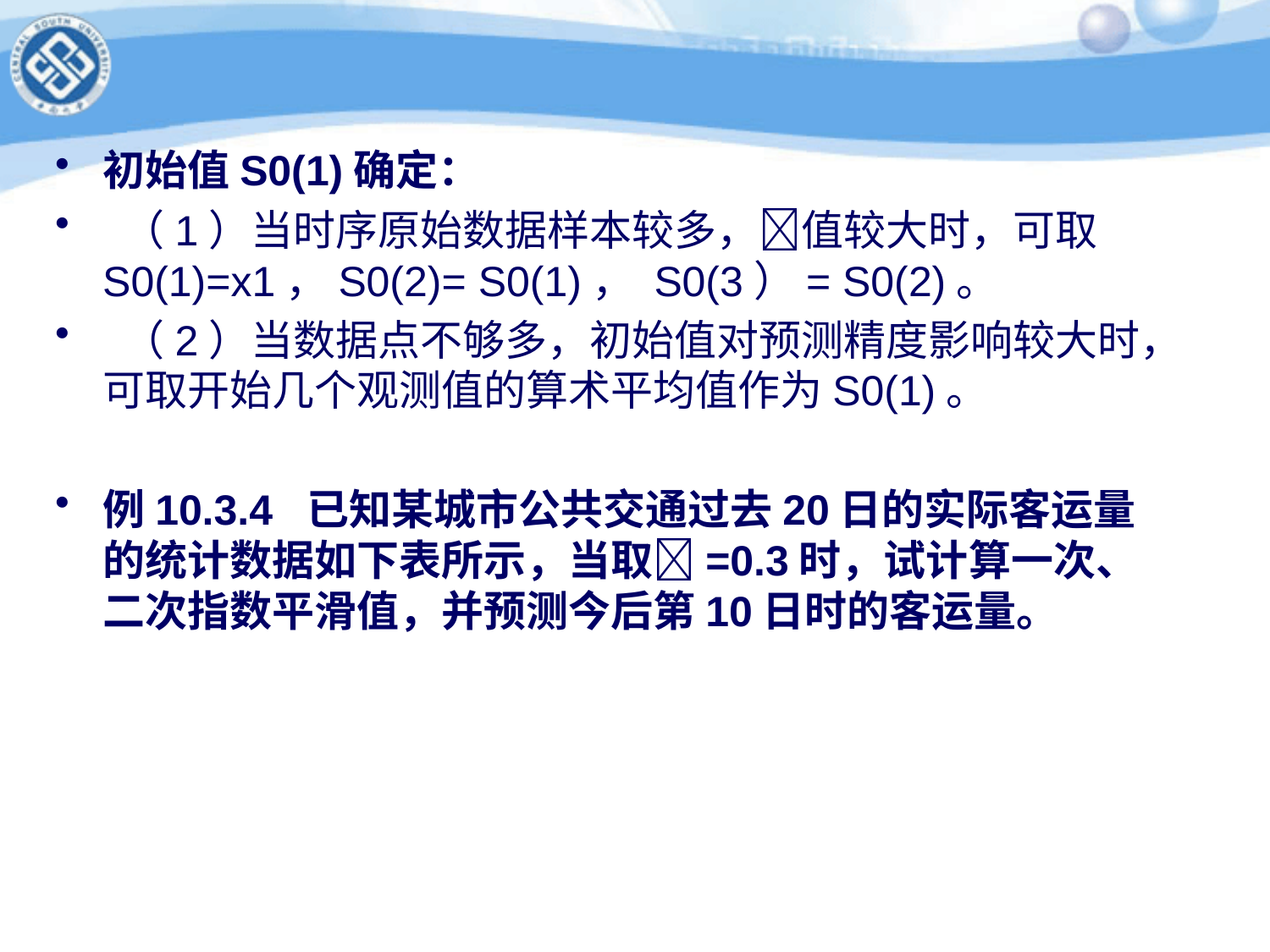

初始值S0(1)确定：
 （1）当时序原始数据样本较多，α值较大时，可取S0(1)=x1，S0(2)= S0(1)， S0(3）= S0(2)。
 （2）当数据点不够多，初始值对预测精度影响较大时，可取开始几个观测值的算术平均值作为S0(1)。

例10.3.4  已知某城市公共交通过去20日的实际客运量的统计数据如下表所示，当取α=0.3时，试计算一次、二次指数平滑值，并预测今后第10日时的客运量。